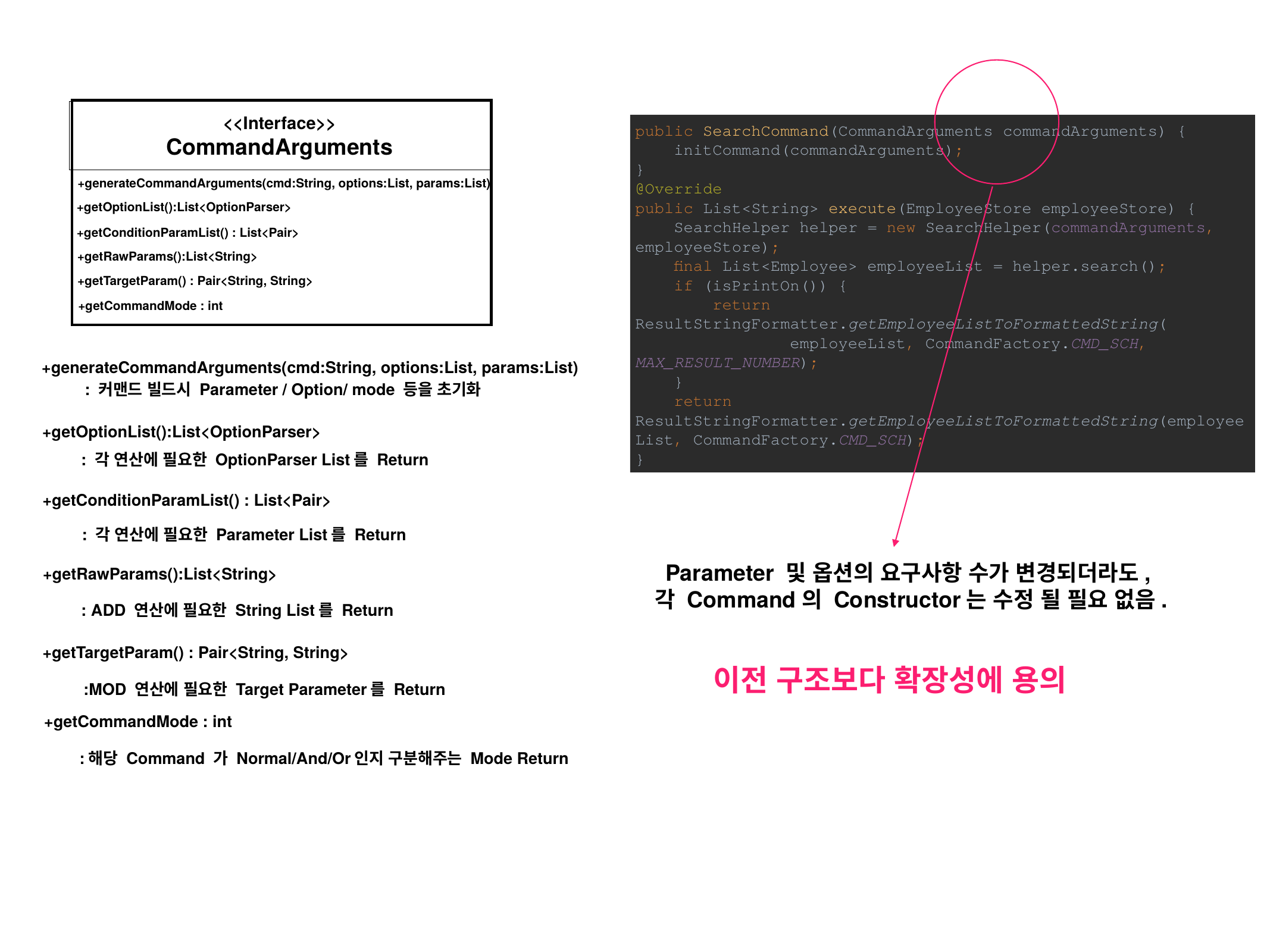

<<Interface>>
CommandArguments
public SearchCommand(CommandArguments commandArguments) {
    initCommand(commandArguments);
}
@Override
public List<String> execute(EmployeeStore employeeStore) {
    SearchHelper helper = new SearchHelper(commandArguments, employeeStore);
    final List<Employee> employeeList = helper.search();
    if (isPrintOn()) {
        return ResultStringFormatter.getEmployeeListToFormattedString(
                employeeList, CommandFactory.CMD_SCH, MAX_RESULT_NUMBER);
    }
    return ResultStringFormatter.getEmployeeListToFormattedString(employeeList, CommandFactory.CMD_SCH);
}
+generateCommandArguments(cmd:String, options:List, params:List)

+getOptionList():List<OptionParser>
+getConditionParamList() : List<Pair>
+getRawParams():List<String>
+getTargetParam() : Pair<String, String>
+getCommandMode : int
+generateCommandArguments(cmd:String, options:List, params:List)
: 커맨드 빌드시 Parameter / Option/ mode 등을 초기화
+getOptionList():List<OptionParser>
: 각 연산에 필요한 OptionParser List를 Return
+getConditionParamList() : List<Pair>
: 각 연산에 필요한 Parameter List를 Return
Parameter 및 옵션의 요구사항 수가 변경되더라도,
각 Command의 Constructor는 수정 될 필요 없음.
+getRawParams():List<String>
: ADD 연산에 필요한 String List를 Return
+getTargetParam() : Pair<String, String>
이전 구조보다 확장성에 용의
:MOD 연산에 필요한 Target Parameter를 Return
+getCommandMode : int
:해당 Command 가 Normal/And/Or인지 구분해주는 Mode Return